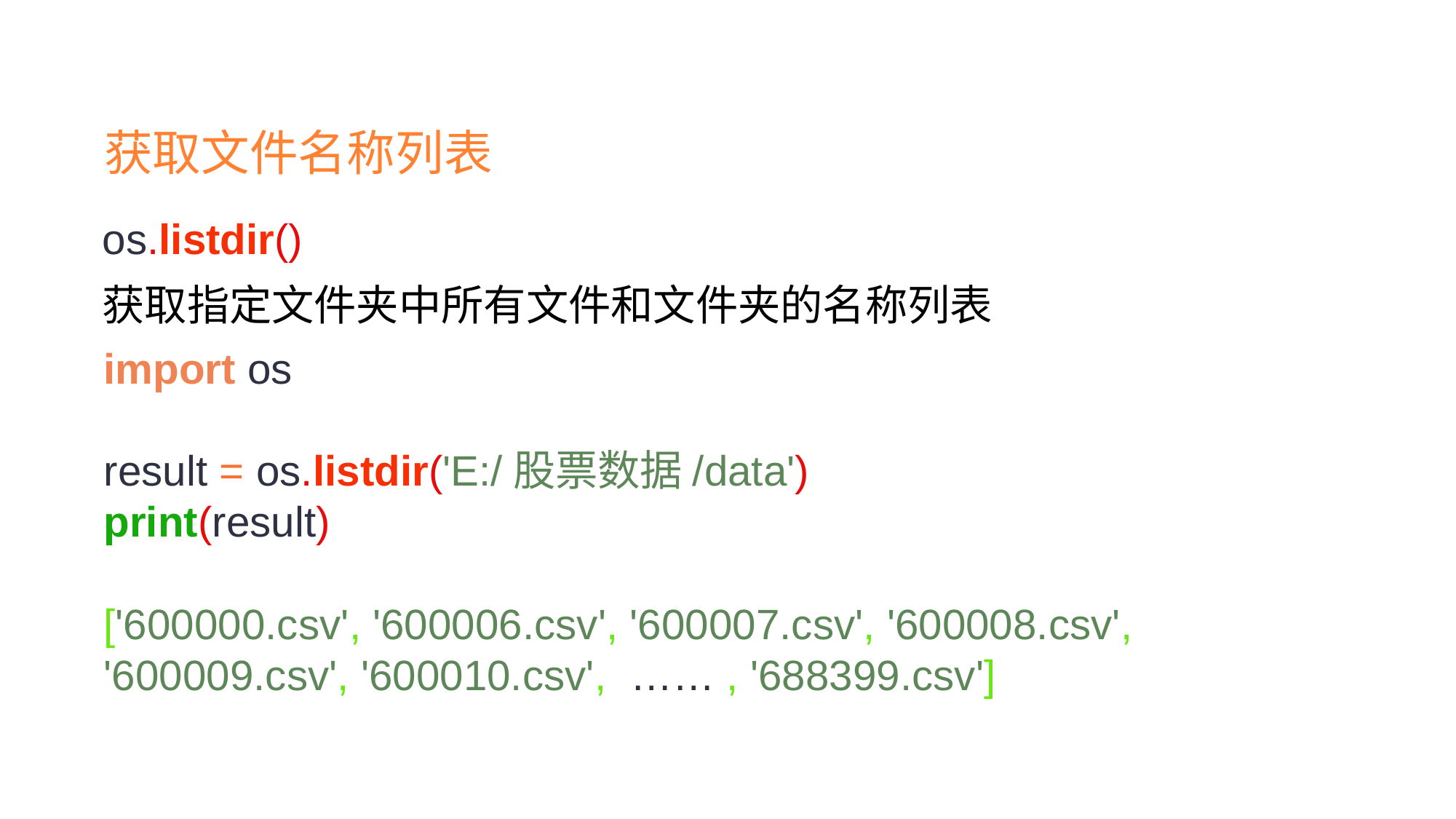

获取文件名称列表
os.listdir()
获取指定文件夹中所有文件和文件夹的名称列表
import os
result = os.listdir('E:/股票数据/data')
print(result)
['600000.csv', '600006.csv', '600007.csv', '600008.csv', '600009.csv', '600010.csv',  …… , '688399.csv']